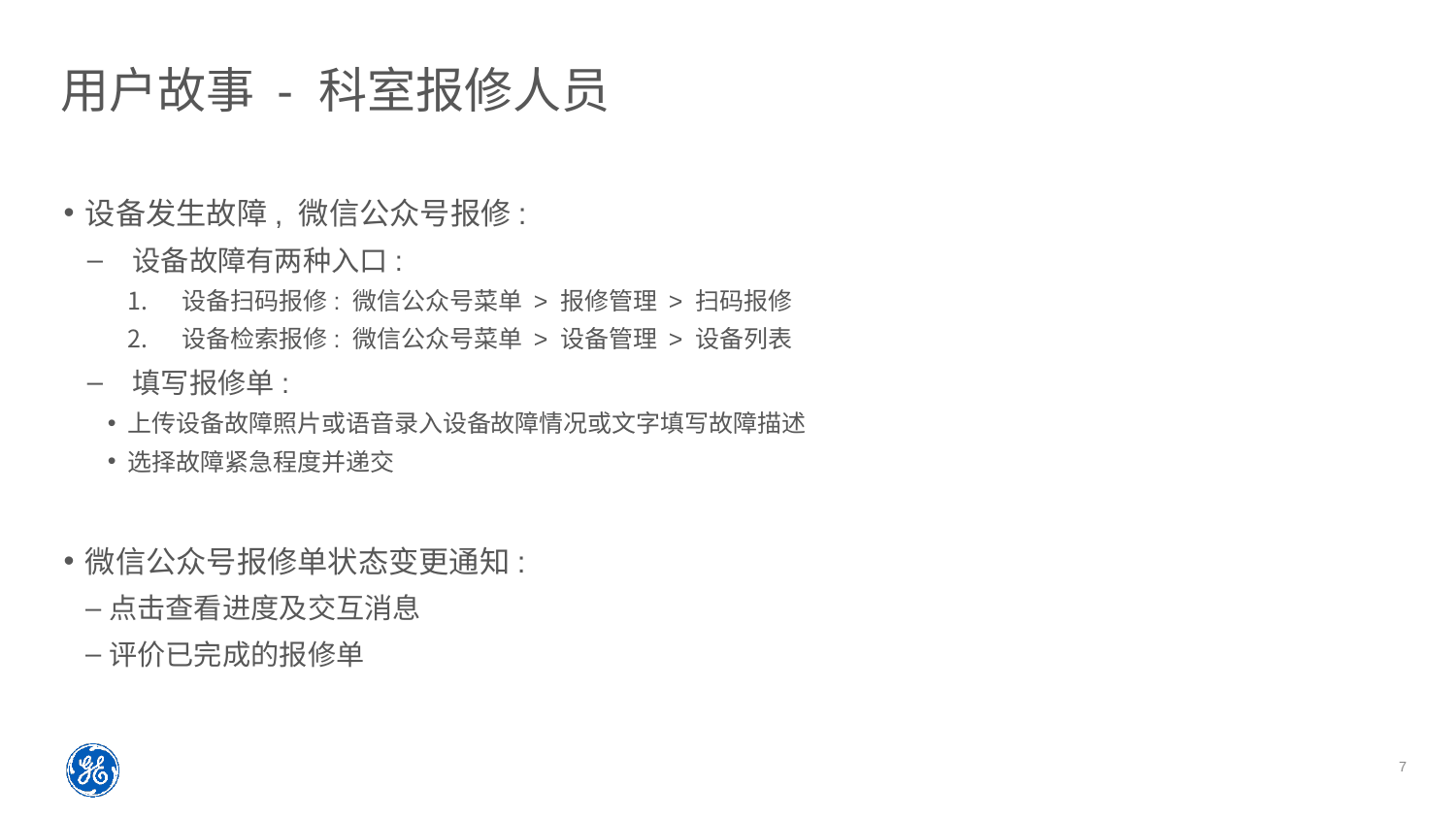

# 用户故事 - 科室报修人员
设备发生故障, 微信公众号报修:
设备故障有两种入口:
设备扫码报修: 微信公众号菜单 > 报修管理 > 扫码报修
设备检索报修: 微信公众号菜单 > 设备管理 > 设备列表
填写报修单:
上传设备故障照片或语音录入设备故障情况或文字填写故障描述
选择故障紧急程度并递交

微信公众号报修单状态变更通知:
点击查看进度及交互消息
评价已完成的报修单
7